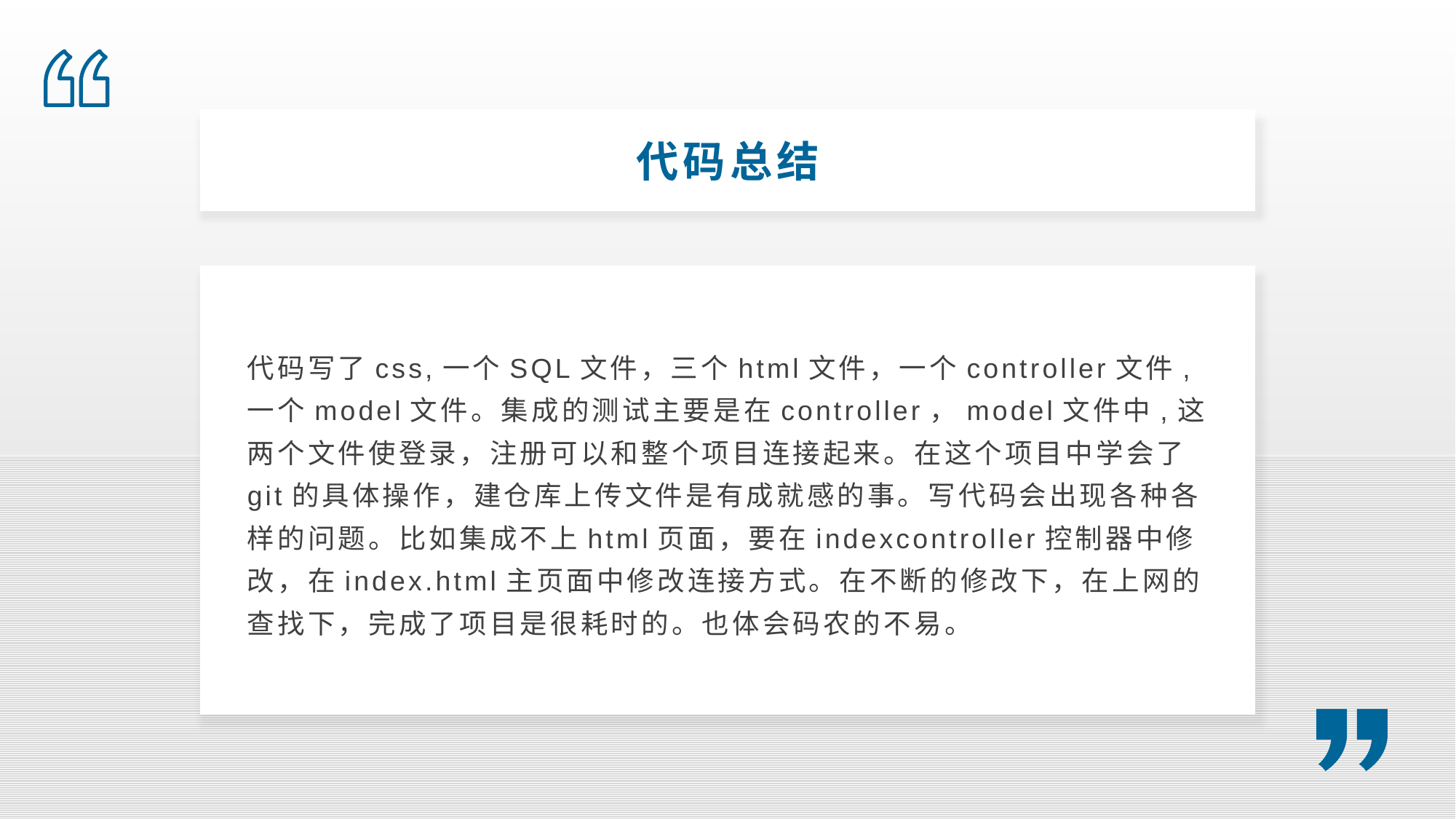

代码总结

代码写了css,一个SQL文件，三个html文件，一个controller文件,一个model文件。集成的测试主要是在controller，model文件中,这两个文件使登录，注册可以和整个项目连接起来。在这个项目中学会了git的具体操作，建仓库上传文件是有成就感的事。写代码会出现各种各样的问题。比如集成不上html页面，要在indexcontroller控制器中修改，在index.html主页面中修改连接方式。在不断的修改下，在上网的查找下，完成了项目是很耗时的。也体会码农的不易。